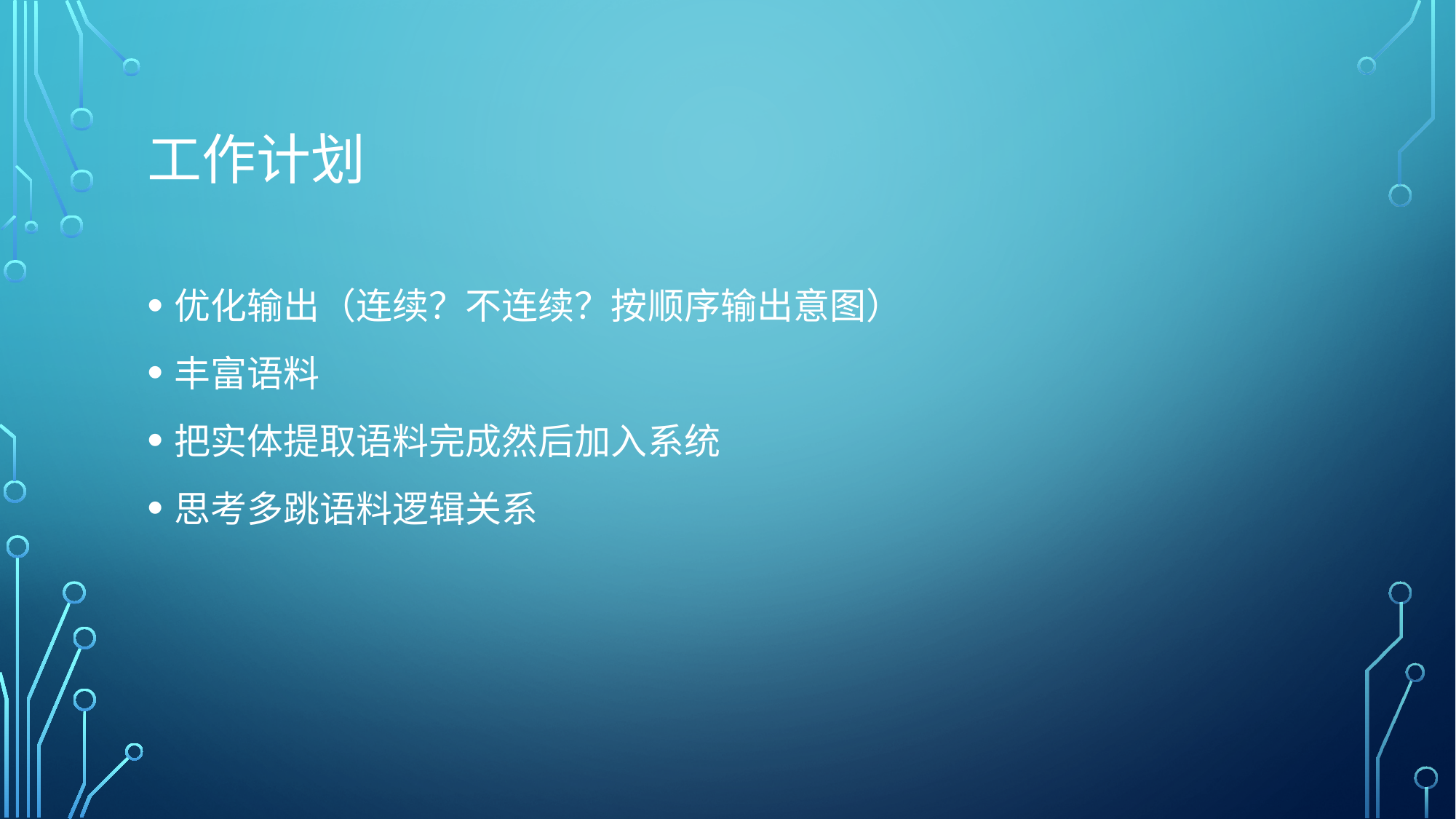

# 工作计划
优化输出（连续？不连续？按顺序输出意图）
丰富语料
把实体提取语料完成然后加入系统
思考多跳语料逻辑关系